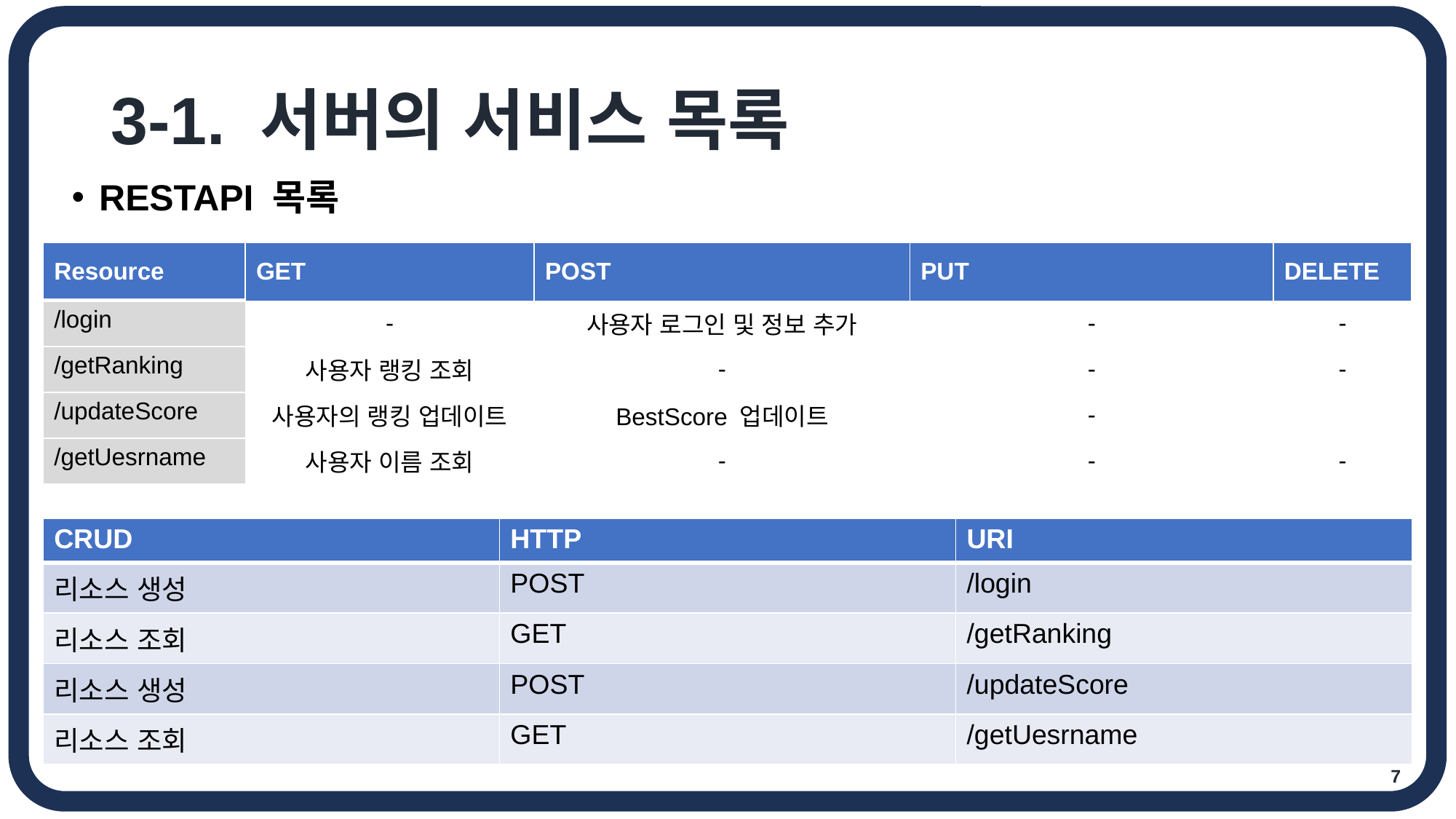

# 3-1. 서버의 서비스 목록
RESTAPI 목록
| Resource | GET | POST | PUT | DELETE |
| --- | --- | --- | --- | --- |
| /login | - | 사용자 로그인 및 정보 추가 | - | - |
| /getRanking | 사용자 랭킹 조회 | - | - | - |
| /updateScore | 사용자의 랭킹 업데이트 | BestScore 업데이트 | - |  |
| /getUesrname | 사용자 이름 조회 | - | - | - |
| CRUD | HTTP | URI |
| --- | --- | --- |
| 리소스 생성 | POST | /login |
| 리소스 조회 | GET | /getRanking |
| 리소스 생성 | POST | /updateScore |
| 리소스 조회 | GET | /getUesrname |
7